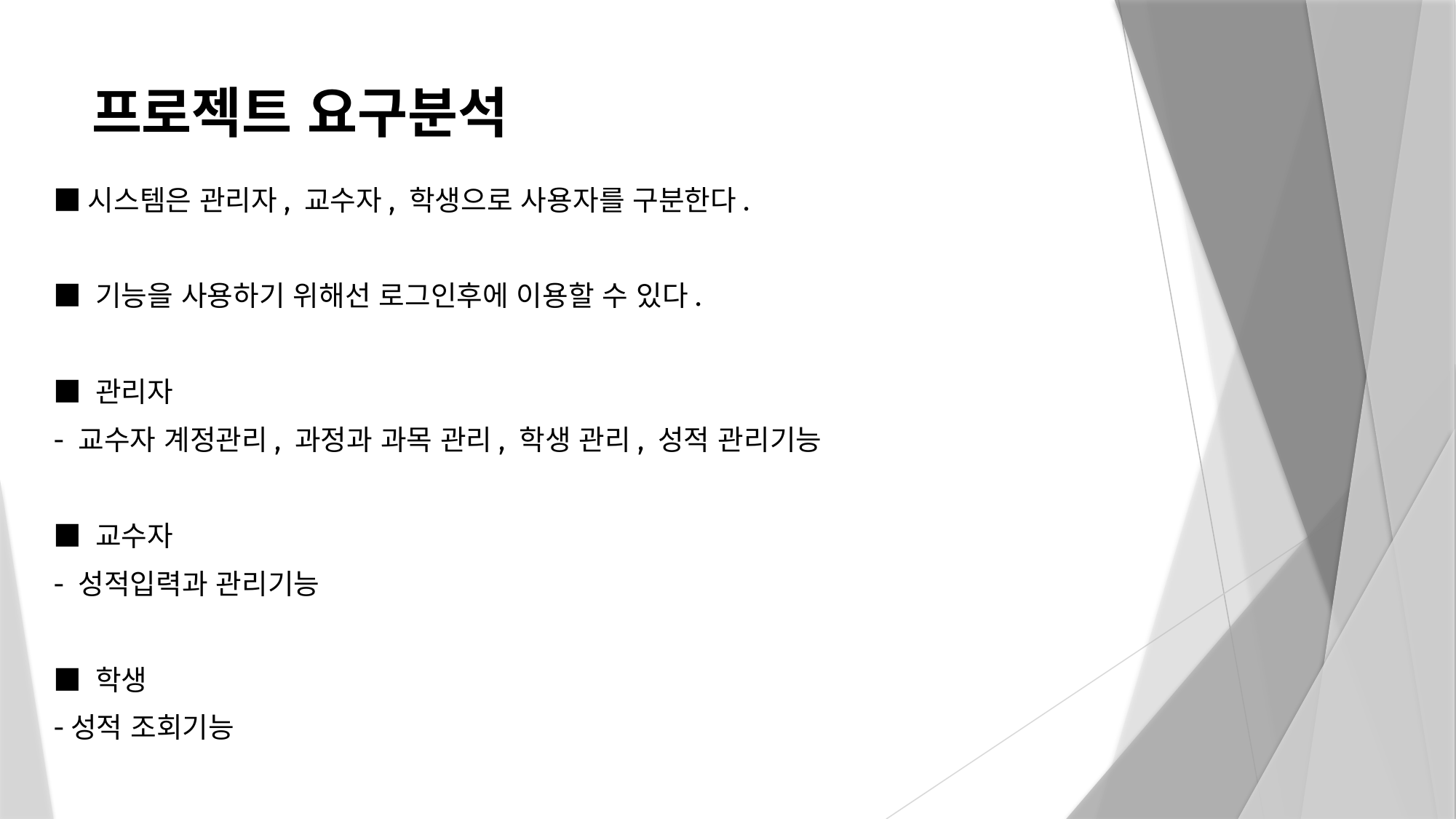

# 프로젝트 요구분석
■시스템은 관리자, 교수자, 학생으로 사용자를 구분한다.

■ 기능을 사용하기 위해선 로그인후에 이용할 수 있다.

■ 관리자
- 교수자 계정관리, 과정과 과목 관리, 학생 관리, 성적 관리기능

■ 교수자
- 성적입력과 관리기능

■ 학생
-성적 조회기능